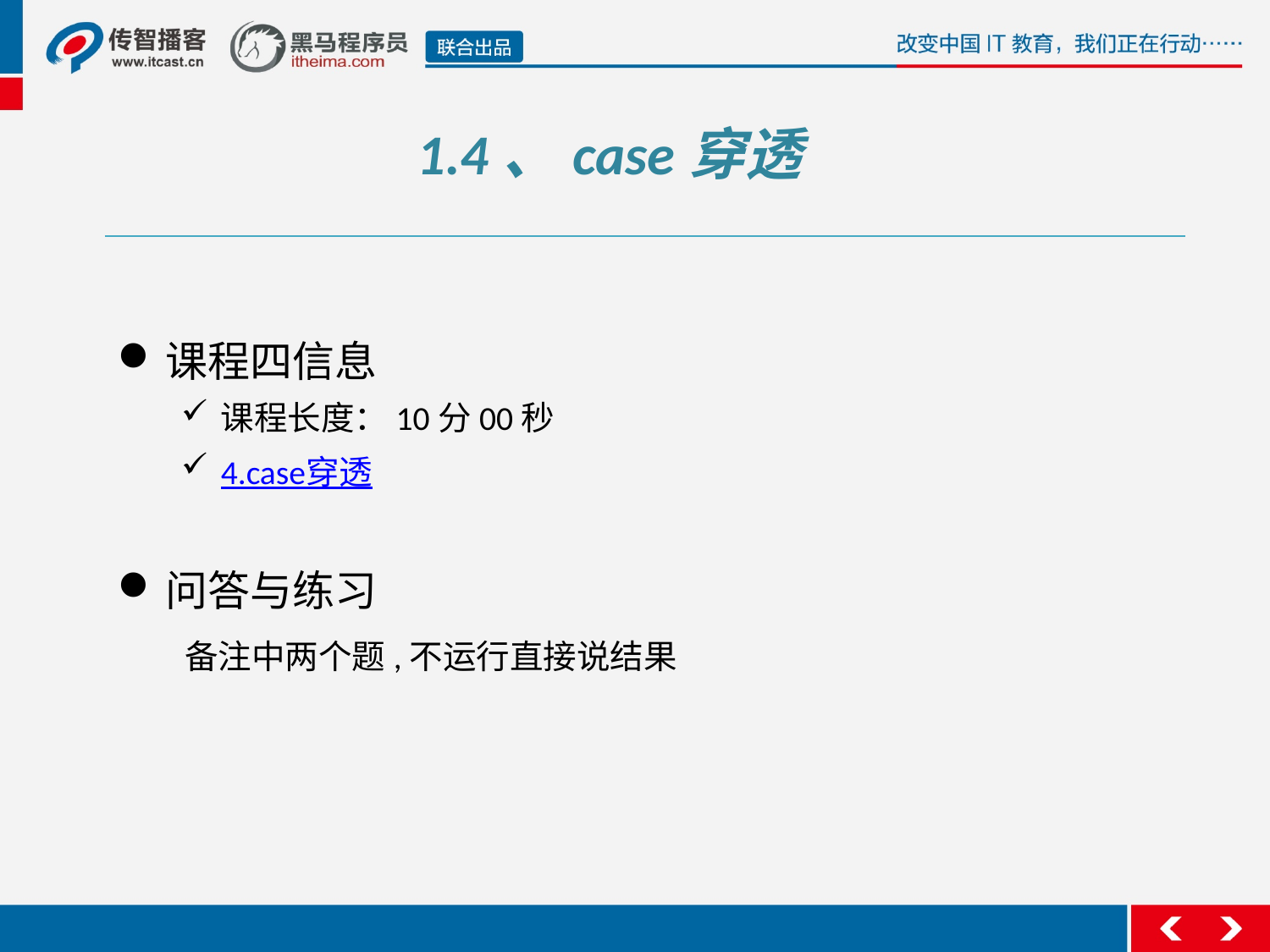

1.4、case穿透

课程四信息
课程长度：10分00秒
4.case穿透

问答与练习
      备注中两个题,不运行直接说结果